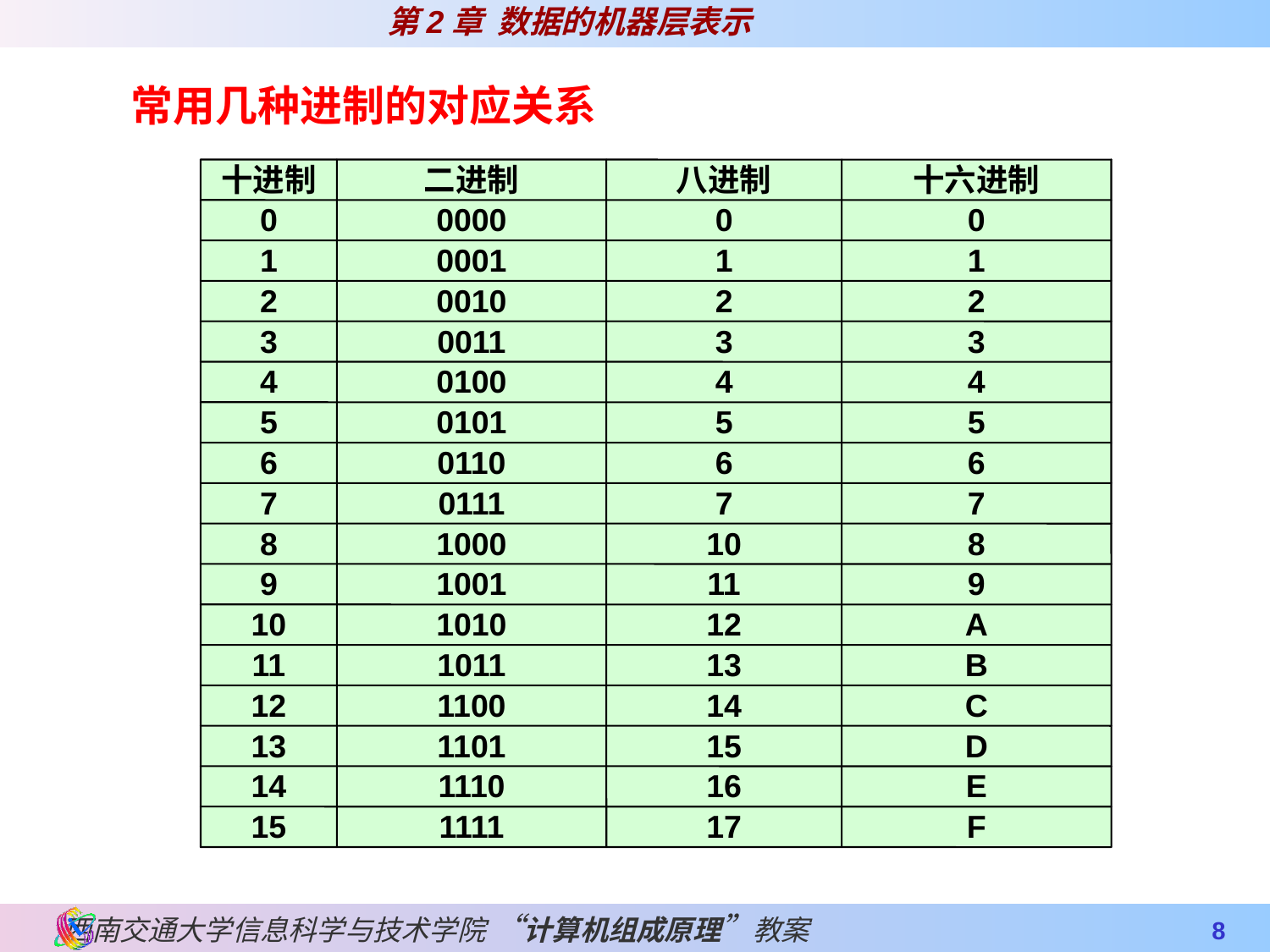

常用几种进制的对应关系
十进制

二进制

八进制

十六进制

0

0000
0
0
1

0001
1
1
2

0010
2
2
3

0011
3
3
4

0100
4
4
5

0101
5
5
6

0110
6
6
7

0111
7
7
8

1000
10
8
9

1001
11
9
10

1010
12
A
11

1011
13
B
12

1100
14
C
13

1101
15
D
14

1110
16
E
15

1111
17
F